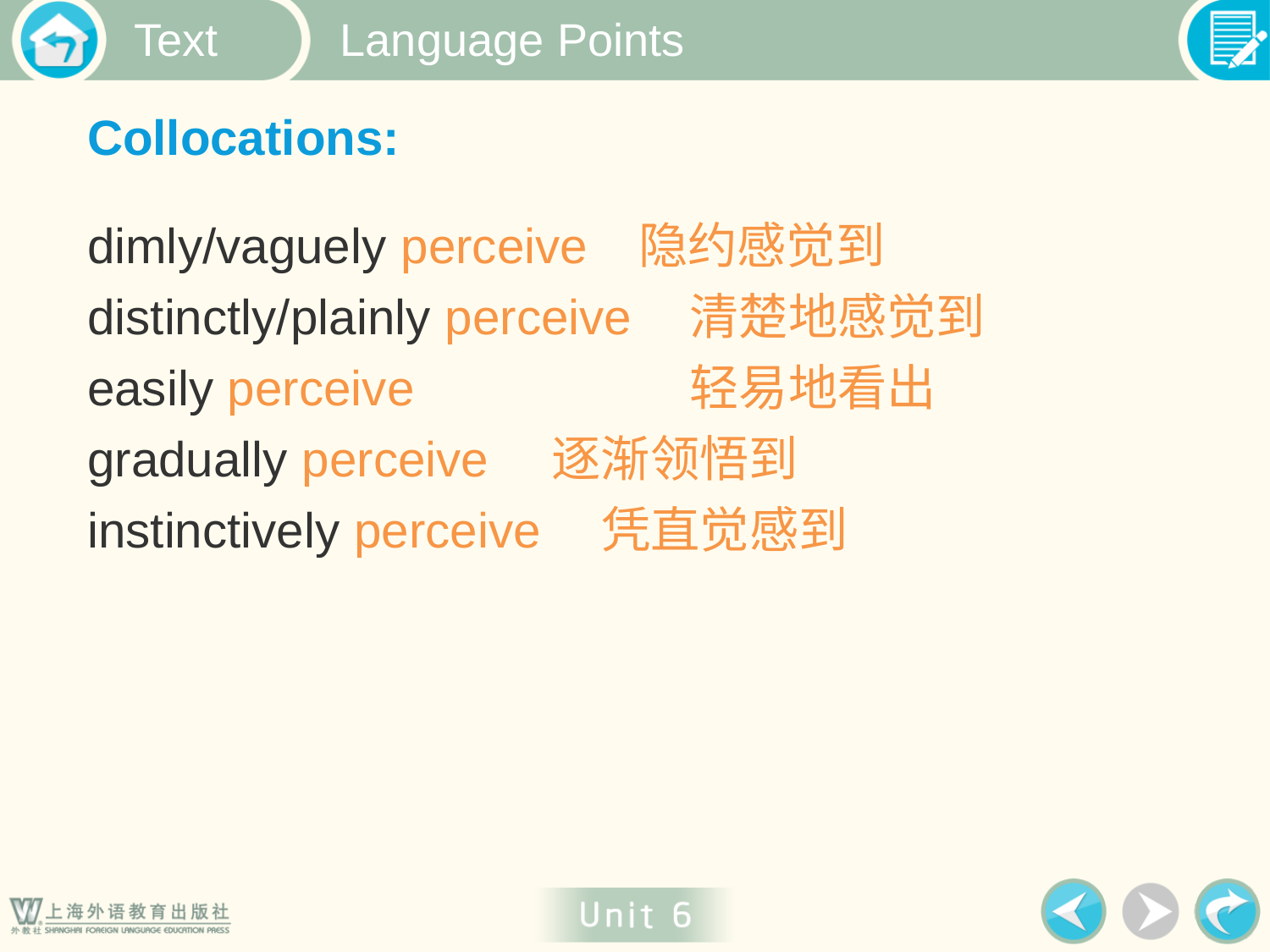

Language Points
Collocations:
dimly/vaguely perceive
distinctly/plainly perceive
easily perceive
gradually perceive
instinctively perceive
隐约感觉到
清楚地感觉到
轻易地看出
逐渐领悟到
凭直觉感到